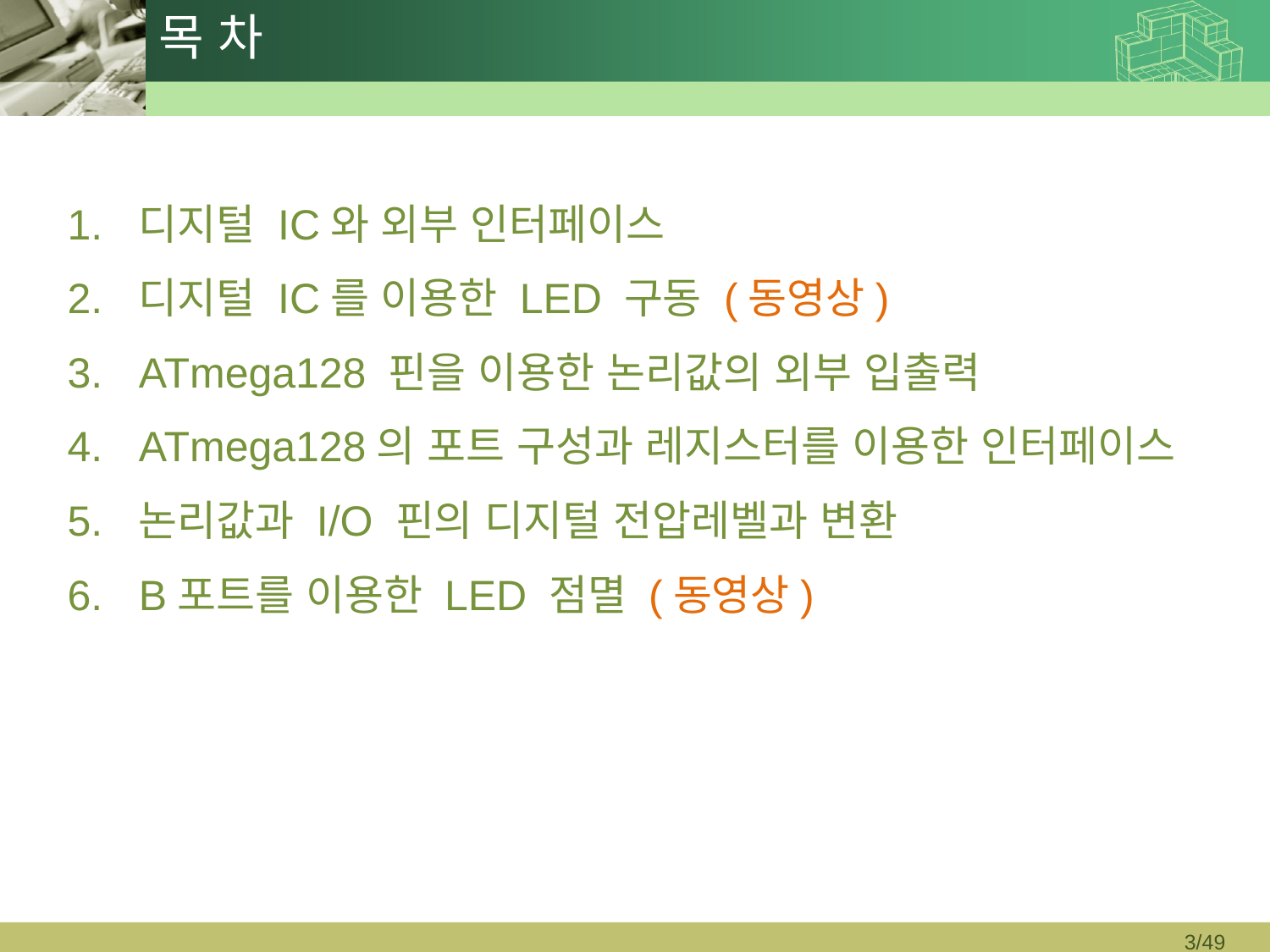

# 목 차
디지털 IC와 외부 인터페이스
디지털 IC를 이용한 LED 구동 (동영상)
ATmega128 핀을 이용한 논리값의 외부 입출력
ATmega128의 포트 구성과 레지스터를 이용한 인터페이스
논리값과 I/O 핀의 디지털 전압레벨과 변환
B포트를 이용한 LED 점멸 (동영상)